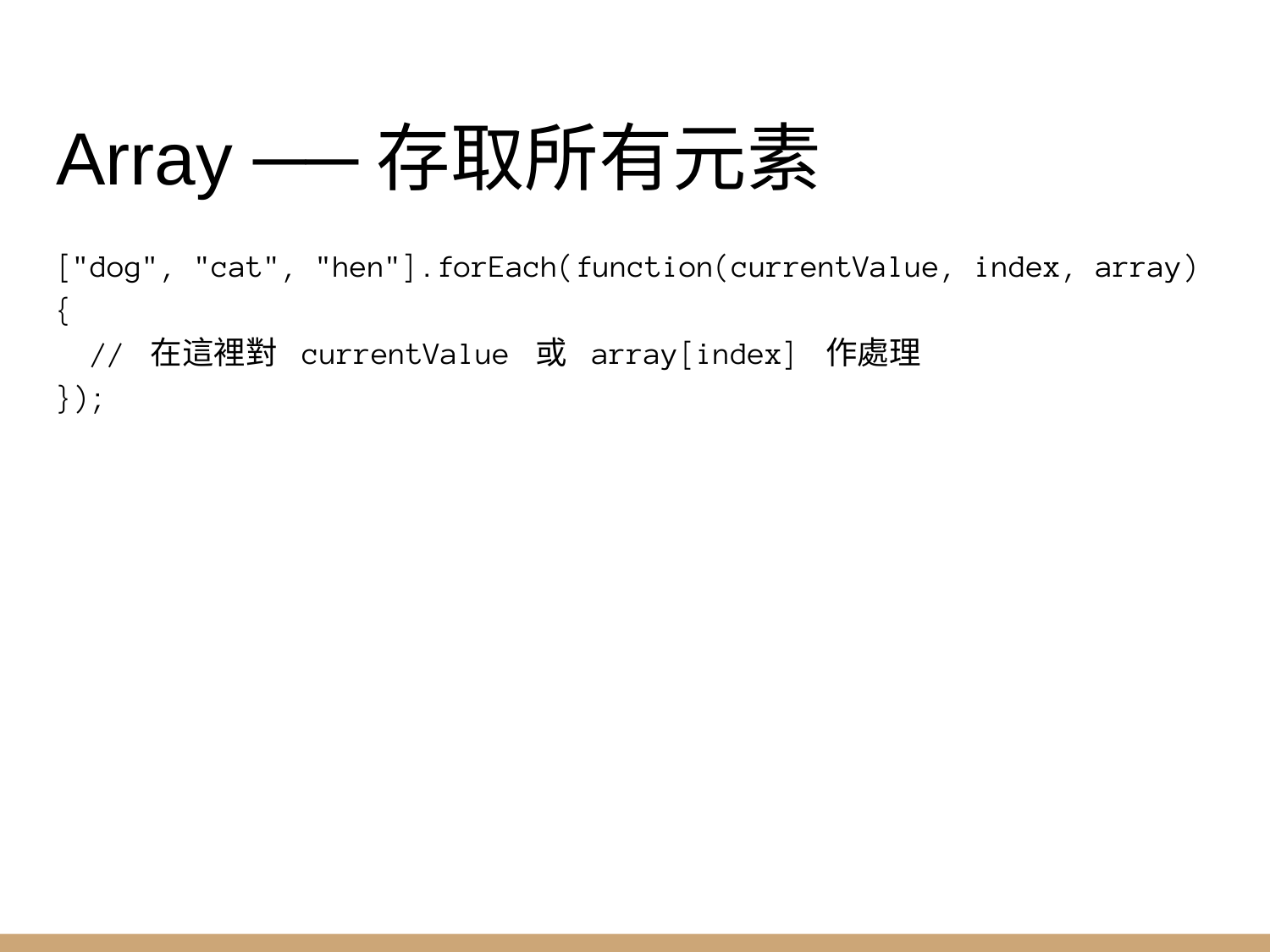

# Array ──存取所有元素
["dog", "cat", "hen"].forEach(function(currentValue, index, array) {
  // 在這裡對 currentValue 或 array[index] 作處理
});